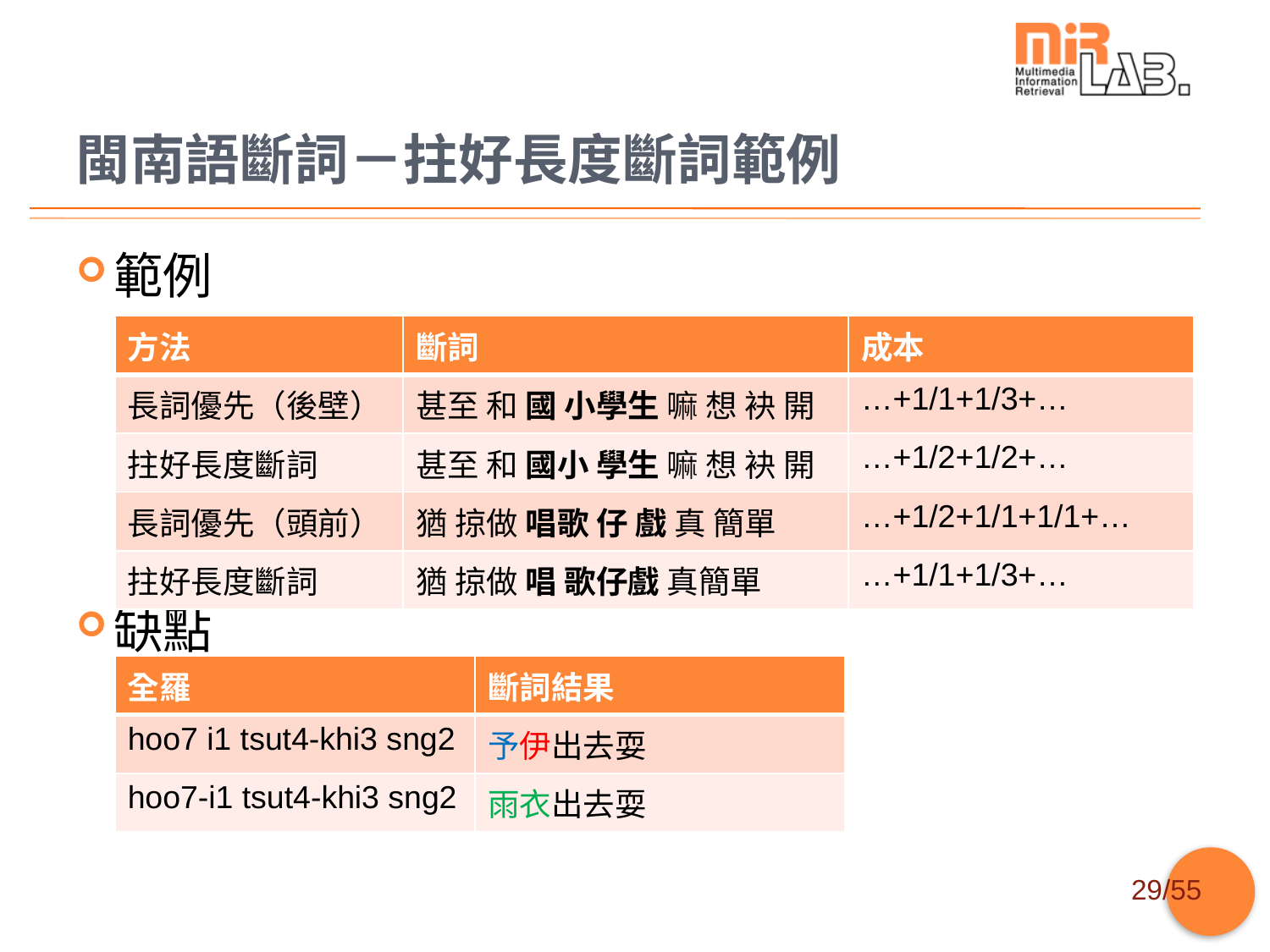

# 閩南語斷詞－拄好長度斷詞範例
範例

缺點

| 方法 | 斷詞 | 成本 |
| --- | --- | --- |
| 長詞優先（後壁） | 甚至 和 國 小學生 嘛 想 袂 開 | …+1/1+1/3+… |
| 拄好長度斷詞 | 甚至 和 國小 學生 嘛 想 袂 開 | …+1/2+1/2+… |
| 長詞優先（頭前） | 猶 掠做 唱歌 仔 戲 真 簡單 | …+1/2+1/1+1/1+… |
| 拄好長度斷詞 | 猶 掠做 唱 歌仔戲 真簡單 | …+1/1+1/3+… |
| 全羅 | 斷詞結果 |
| --- | --- |
| hoo7 i1 tsut4-khi3 sng2 | 予伊出去耍 |
| hoo7-i1 tsut4-khi3 sng2 | 雨衣出去耍 |